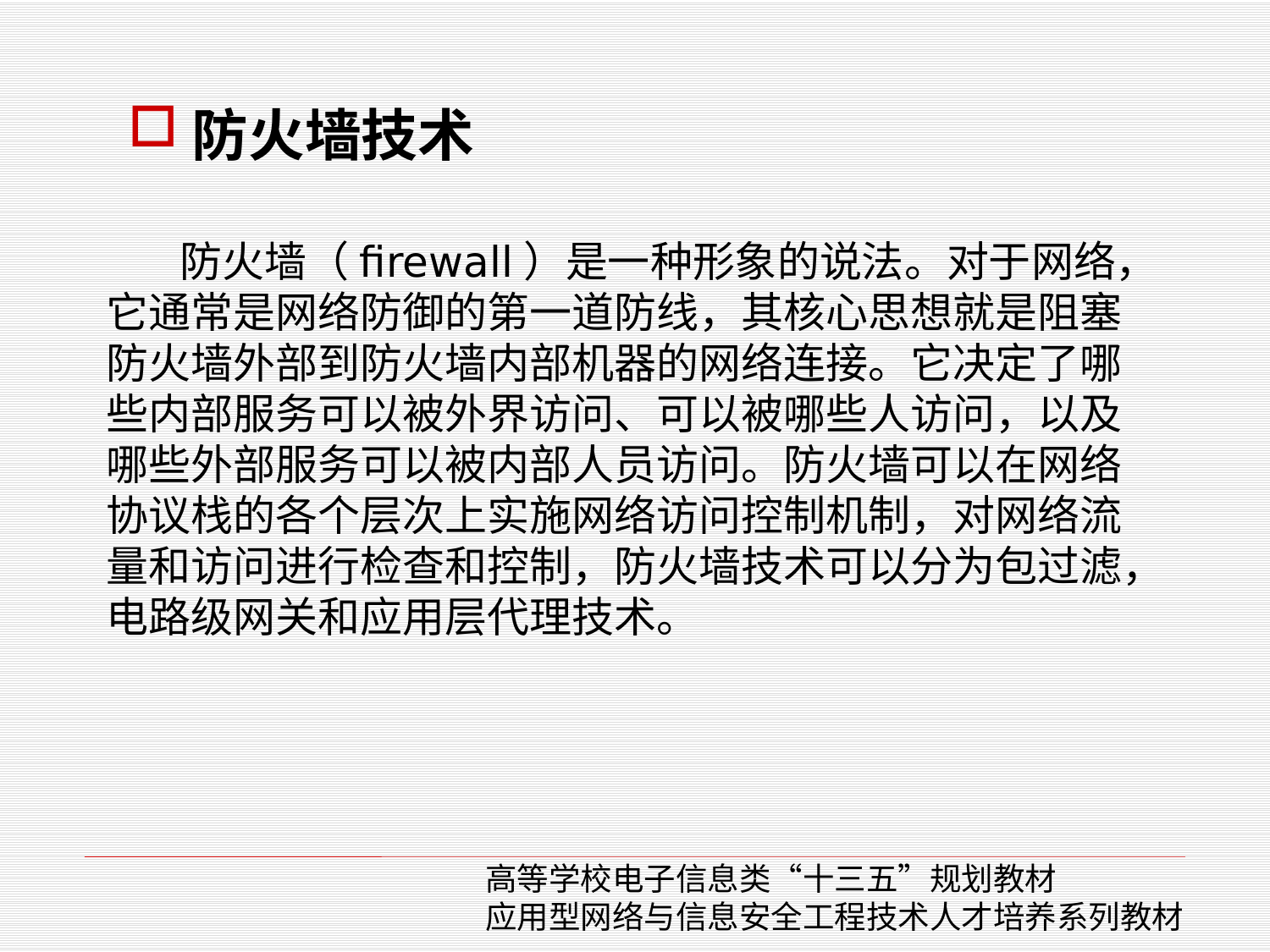

防火墙技术
   防火墙（firewall）是一种形象的说法。对于网络，它通常是网络防御的第一道防线，其核心思想就是阻塞防火墙外部到防火墙内部机器的网络连接。它决定了哪些内部服务可以被外界访问、可以被哪些人访问，以及哪些外部服务可以被内部人员访问。防火墙可以在网络协议栈的各个层次上实施网络访问控制机制，对网络流量和访问进行检查和控制，防火墙技术可以分为包过滤，电路级网关和应用层代理技术。
高等学校电子信息类“十三五”规划教材
应用型网络与信息安全工程技术人才培养系列教材